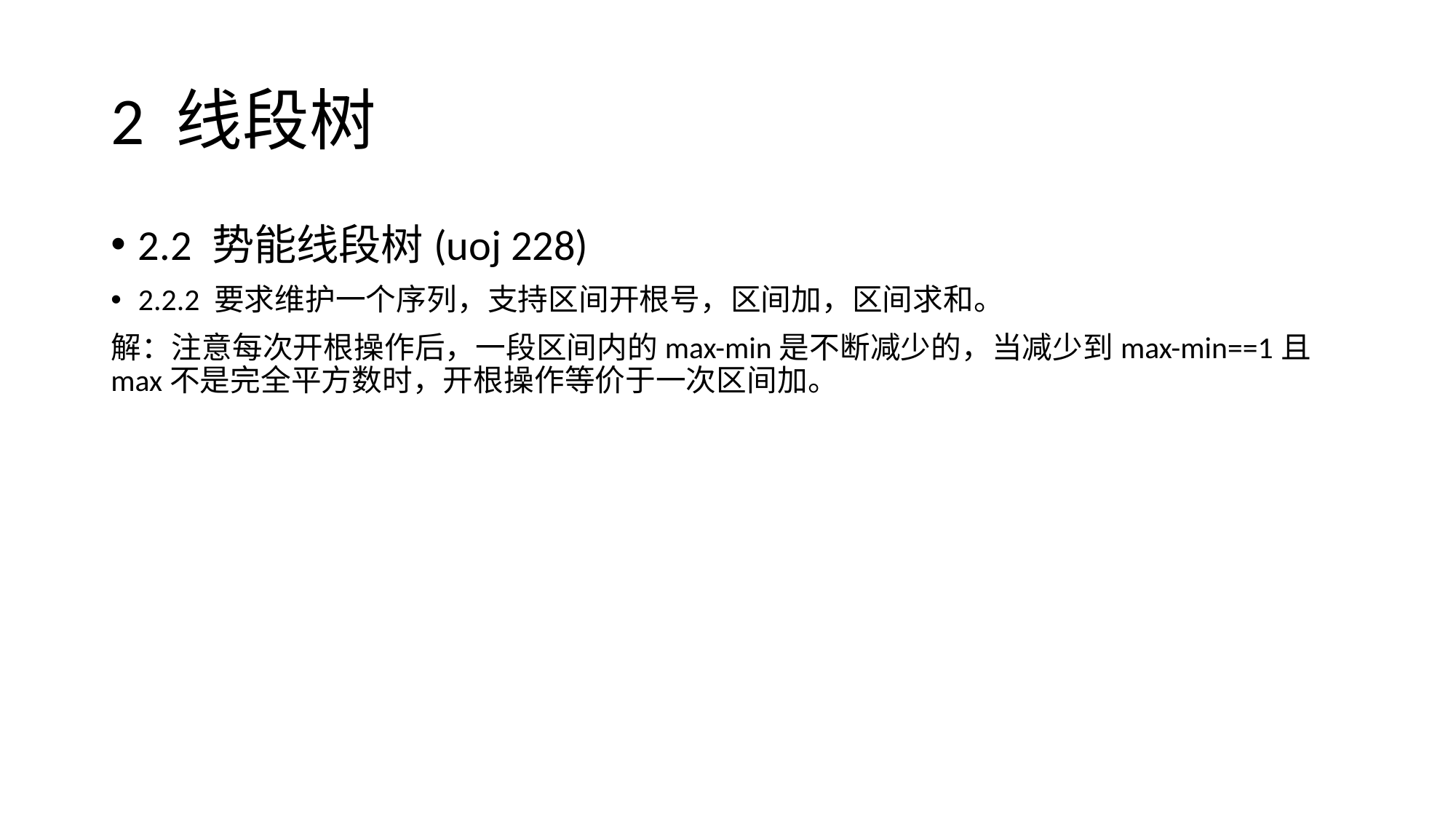

# 2 线段树
2.2 势能线段树(uoj 228)
2.2.2 要求维护一个序列，支持区间开根号，区间加，区间求和。
解：注意每次开根操作后，一段区间内的max-min是不断减少的，当减少到max-min==1且max不是完全平方数时，开根操作等价于一次区间加。